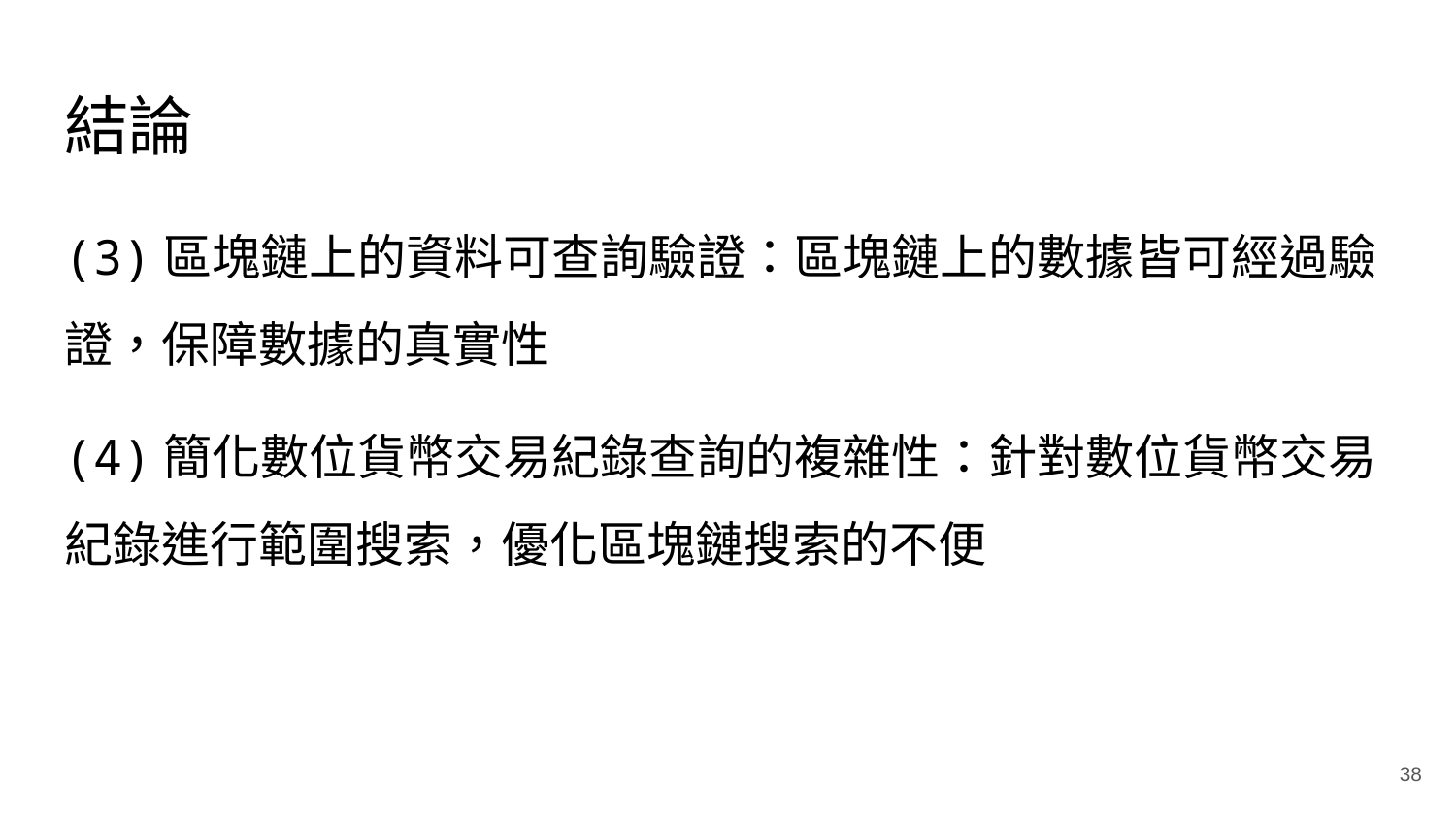

# 結論
(3)區塊鏈上的資料可查詢驗證：區塊鏈上的數據皆可經過驗證，保障數據的真實性
(4)簡化數位貨幣交易紀錄查詢的複雜性：針對數位貨幣交易紀錄進行範圍搜索，優化區塊鏈搜索的不便

38